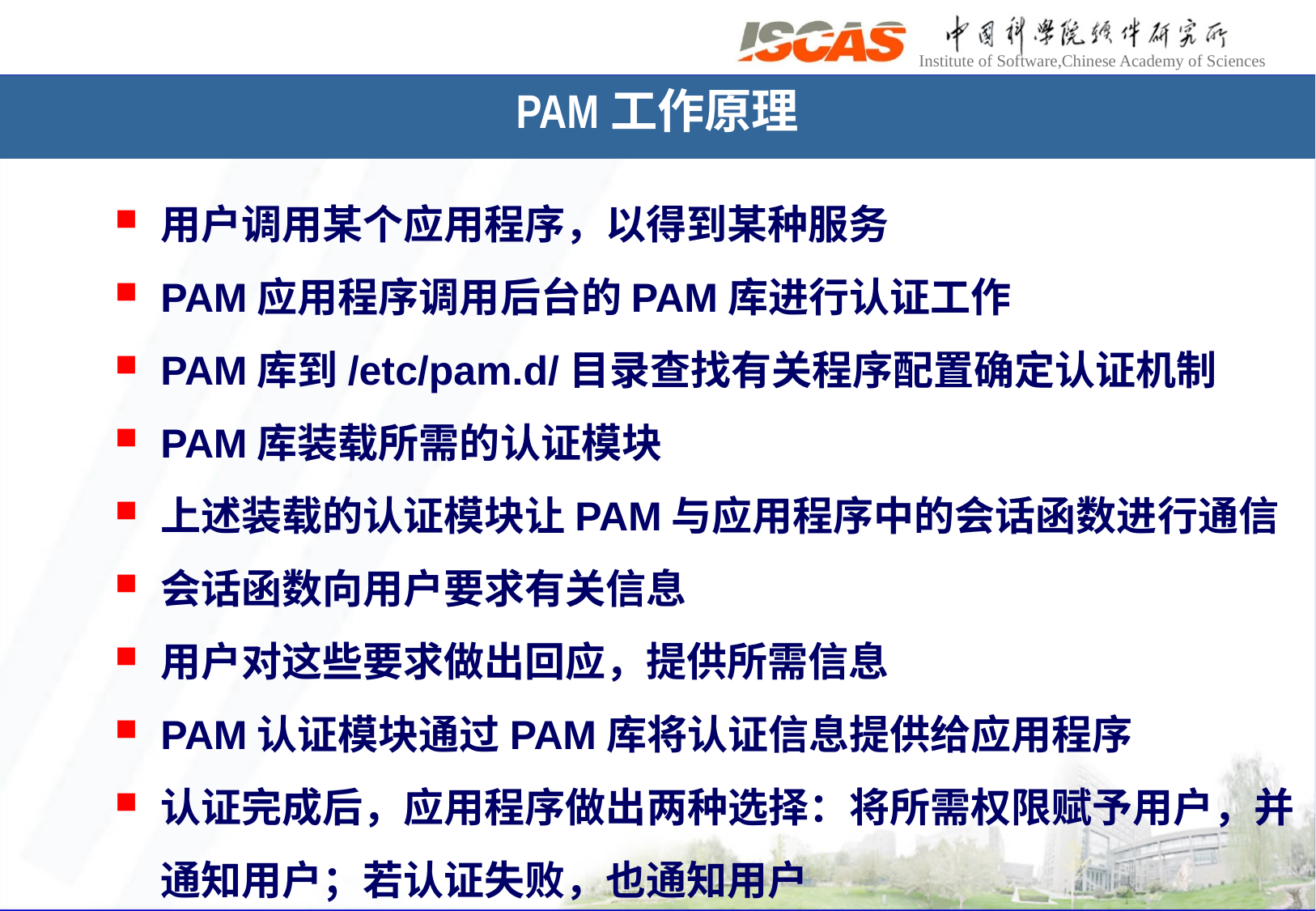

# PAM工作原理
用户调用某个应用程序，以得到某种服务
PAM应用程序调用后台的PAM库进行认证工作
PAM库到/etc/pam.d/目录查找有关程序配置确定认证机制
PAM库装载所需的认证模块
上述装载的认证模块让PAM与应用程序中的会话函数进行通信
会话函数向用户要求有关信息
用户对这些要求做出回应，提供所需信息
PAM认证模块通过PAM库将认证信息提供给应用程序
认证完成后，应用程序做出两种选择：将所需权限赋予用户，并通知用户；若认证失败，也通知用户